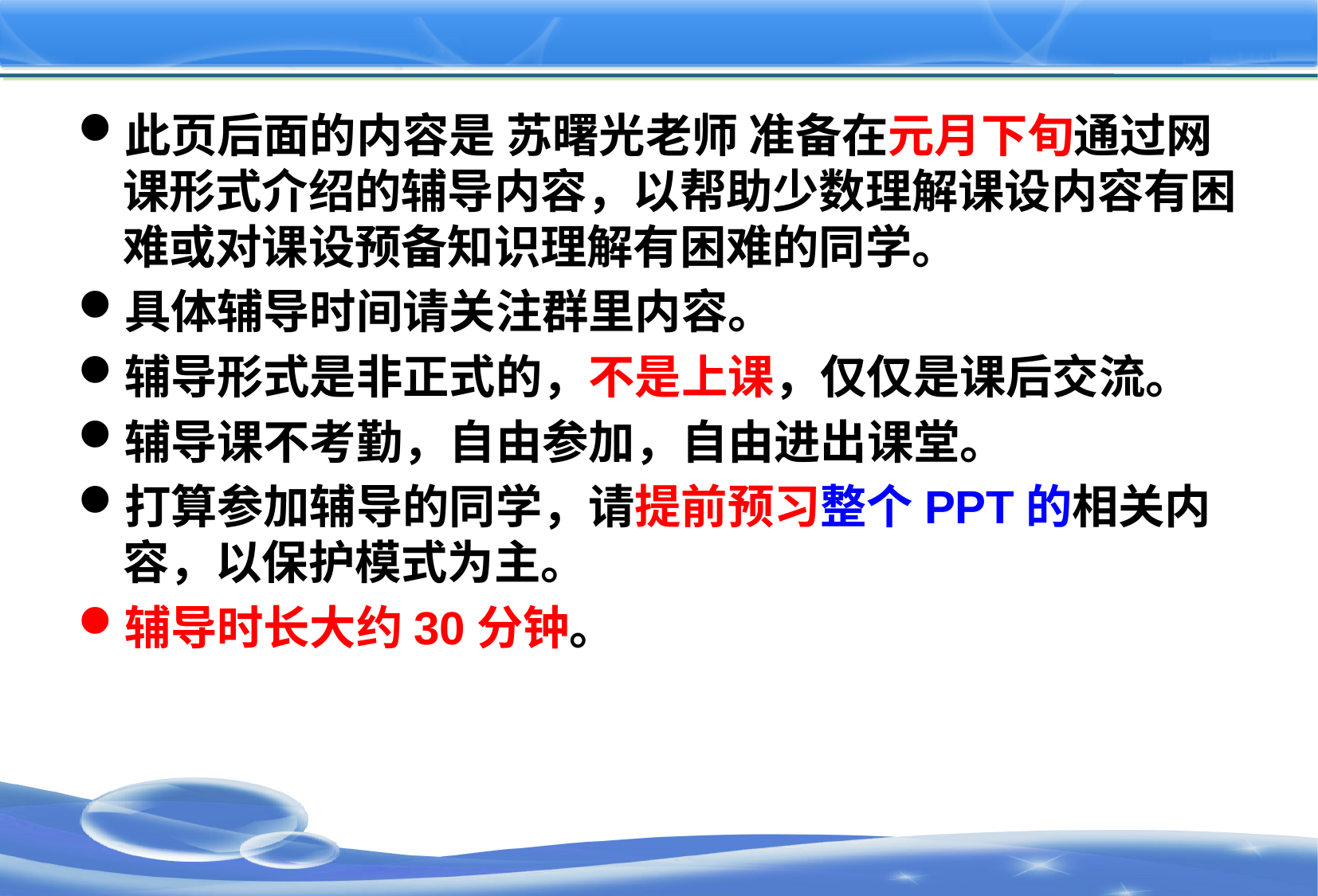

#
此页后面的内容是 苏曙光老师 准备在元月下旬通过网课形式介绍的辅导内容，以帮助少数理解课设内容有困难或对课设预备知识理解有困难的同学。
具体辅导时间请关注群里内容。
辅导形式是非正式的，不是上课，仅仅是课后交流。
辅导课不考勤，自由参加，自由进出课堂。
打算参加辅导的同学，请提前预习整个PPT的相关内容，以保护模式为主。
辅导时长大约30分钟。